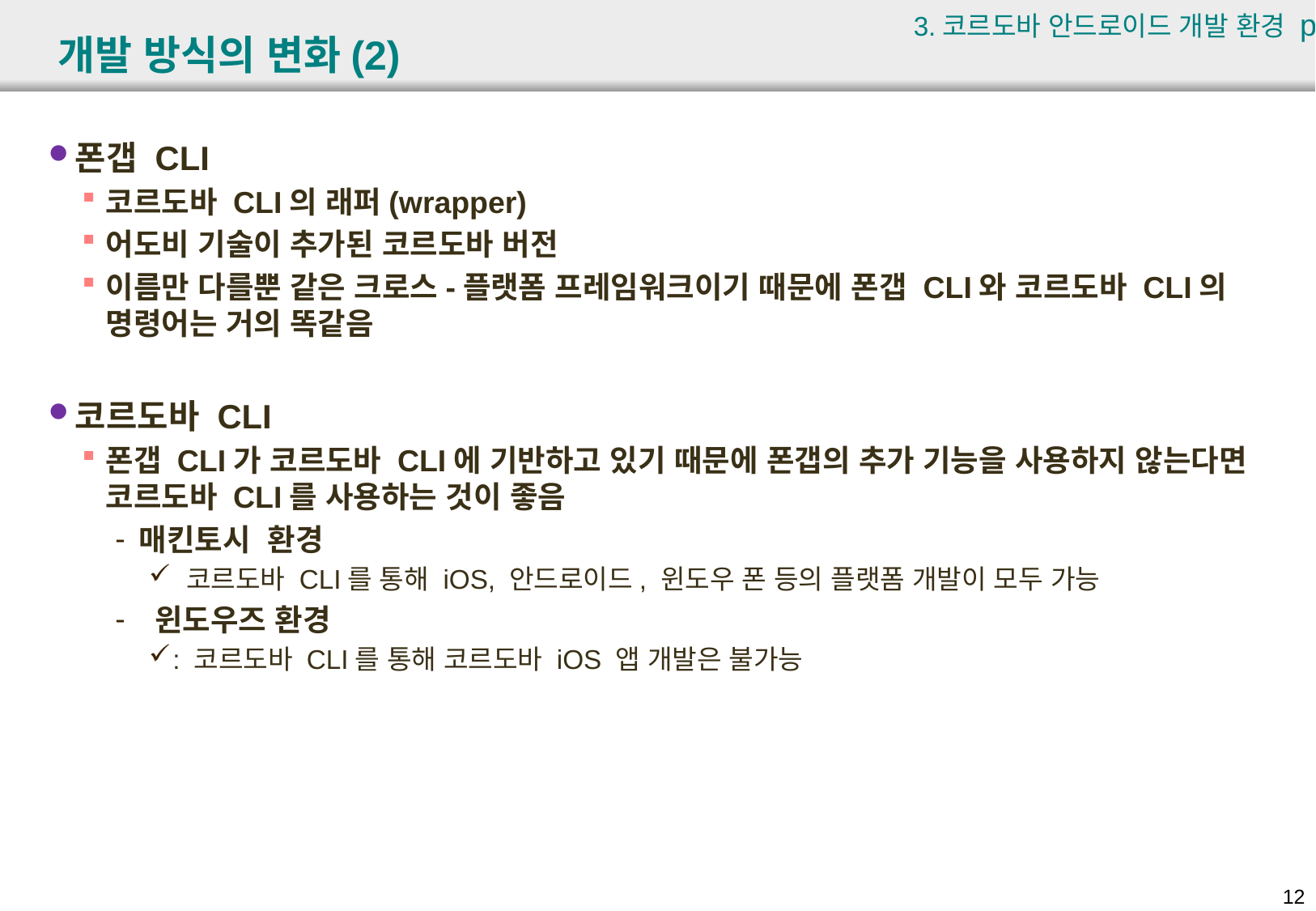

3.코르도바 안드로이드 개발 환경 p.485
# 개발 방식의 변화(2)
폰갭 CLI
코르도바 CLI의 래퍼(wrapper)
어도비 기술이 추가된 코르도바 버전
이름만 다를뿐 같은 크로스-플랫폼 프레임워크이기 때문에 폰갭 CLI와 코르도바 CLI의 명령어는 거의 똑같음

코르도바 CLI
폰갭 CLI가 코르도바 CLI에 기반하고 있기 때문에 폰갭의 추가 기능을 사용하지 않는다면 코르도바 CLI를 사용하는 것이 좋음
매킨토시  환경
 코르도바 CLI를 통해 iOS, 안드로이드, 윈도우 폰 등의 플랫폼 개발이 모두 가능
 윈도우즈 환경
: 코르도바 CLI를 통해 코르도바 iOS 앱 개발은 불가능